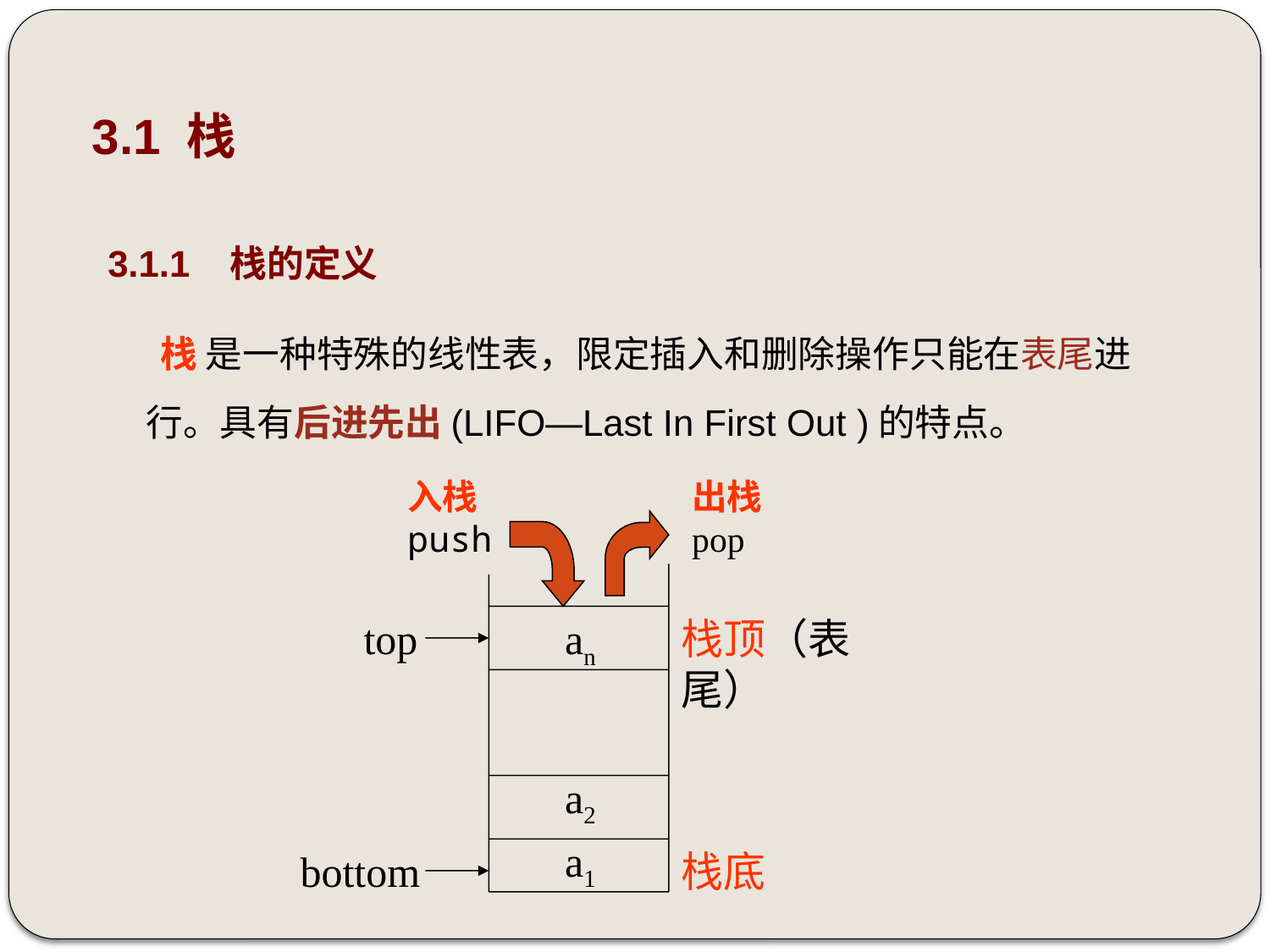

# 3.1 栈
3.1.1   栈的定义
    栈 是一种特殊的线性表，限定插入和删除操作只能在表尾进行。具有后进先出(LIFO—Last In First Out )的特点。

入栈push
出栈pop

top

an
栈顶（表尾）

a2

a1
bottom

栈底